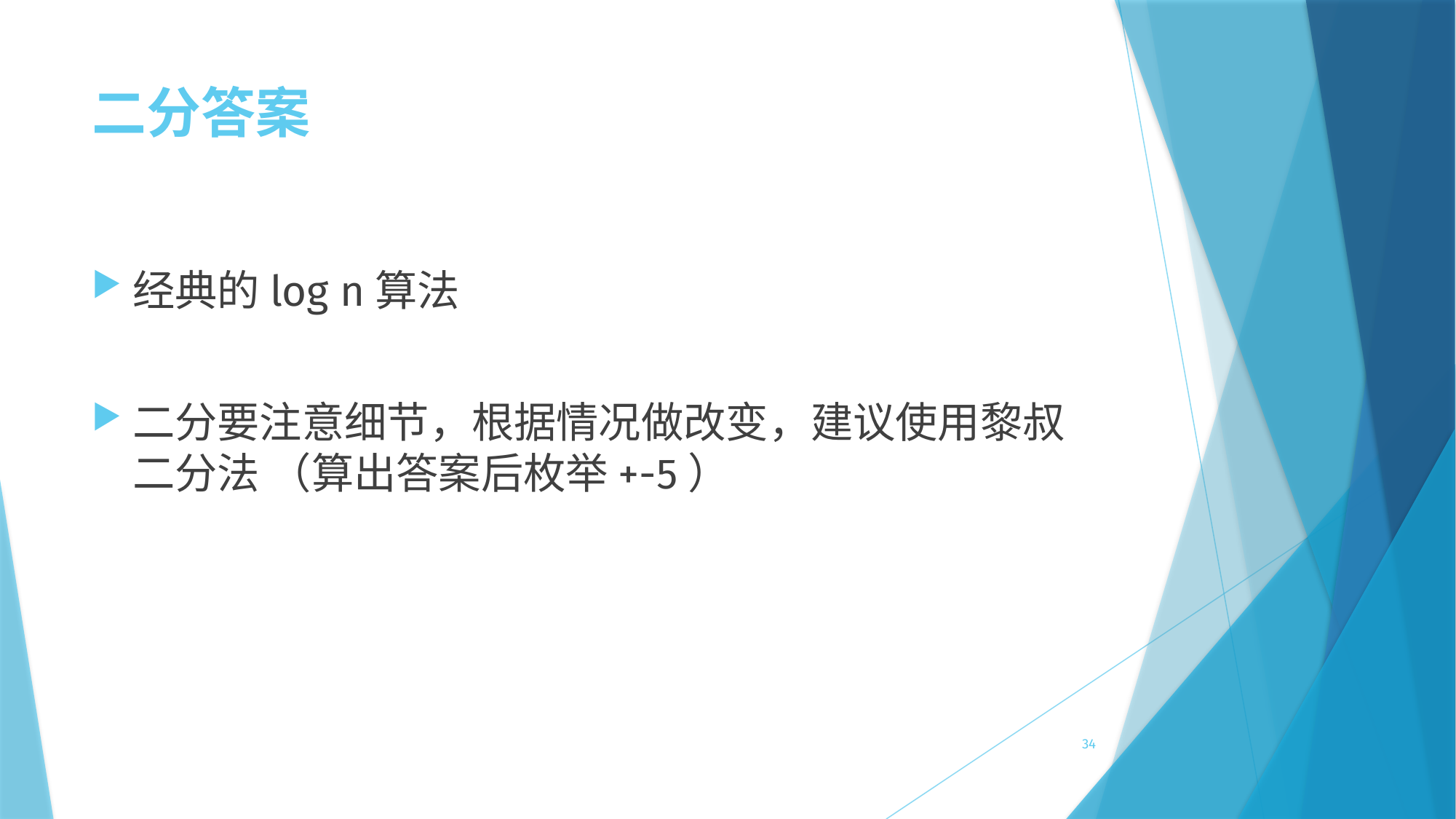

# 二分答案
经典的log n算法

二分要注意细节，根据情况做改变，建议使用黎叔二分法 （算出答案后枚举+-5）

34